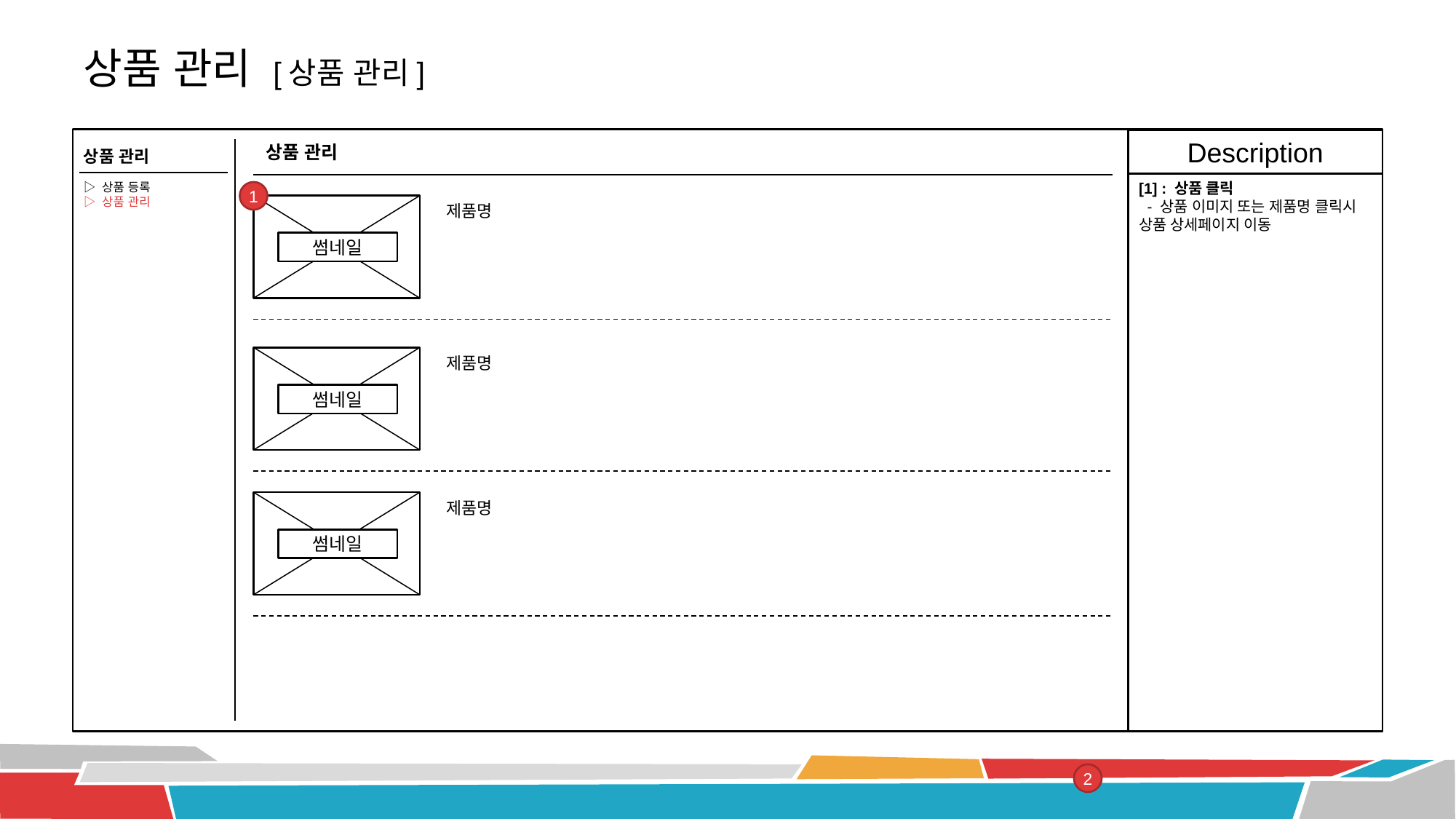

# 상품 관리 [상품 관리]
1
Description
상품 관리
상품 관리
[1] : 상품 클릭
  - 상품 이미지 또는 제품명 클릭시 상품 상세페이지 이동
▷ 상품 등록
▷ 상품 관리
1

썸네일
제품명

썸네일
제품명

썸네일
제품명
2